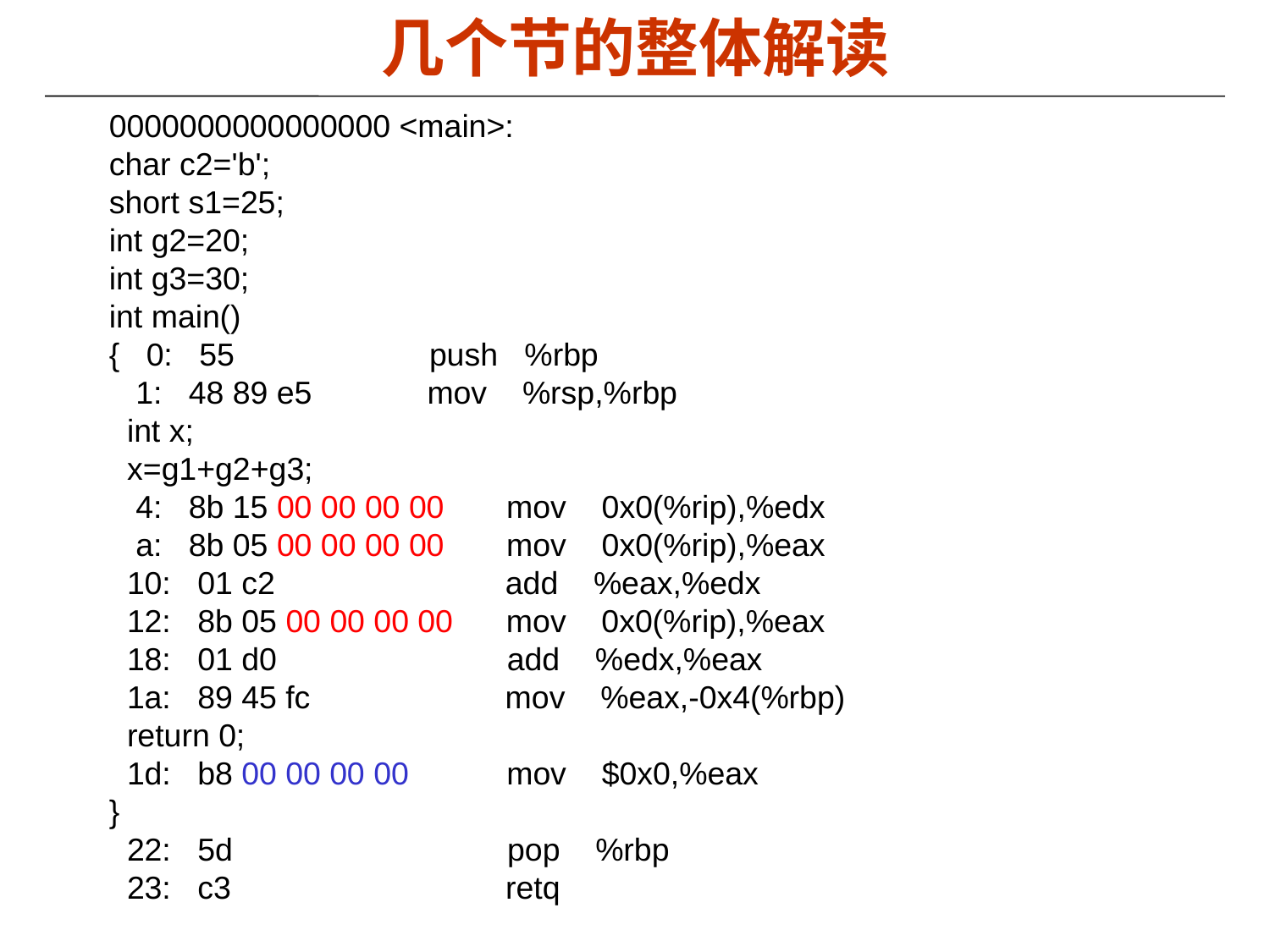

# 几个节的整体解读
0000000000000000 <main>:
char c2='b';
short s1=25;
int g2=20;
int g3=30;
int main()
{   0:   55                      push   %rbp
   1:   48 89 e5             mov    %rsp,%rbp
  int x;
  x=g1+g2+g3;
   4:   8b 15 00 00 00 00       mov    0x0(%rip),%edx
   a:   8b 05 00 00 00 00       mov    0x0(%rip),%eax
  10:   01 c2                          add    %eax,%edx
  12:   8b 05 00 00 00 00      mov    0x0(%rip),%eax
  18:   01 d0                          add    %edx,%eax
  1a:   89 45 fc                      mov    %eax,-0x4(%rbp)
  return 0;
  1d:   b8 00 00 00 00           mov    $0x0,%eax
}
  22:   5d                               pop    %rbp
  23:   c3                               retq